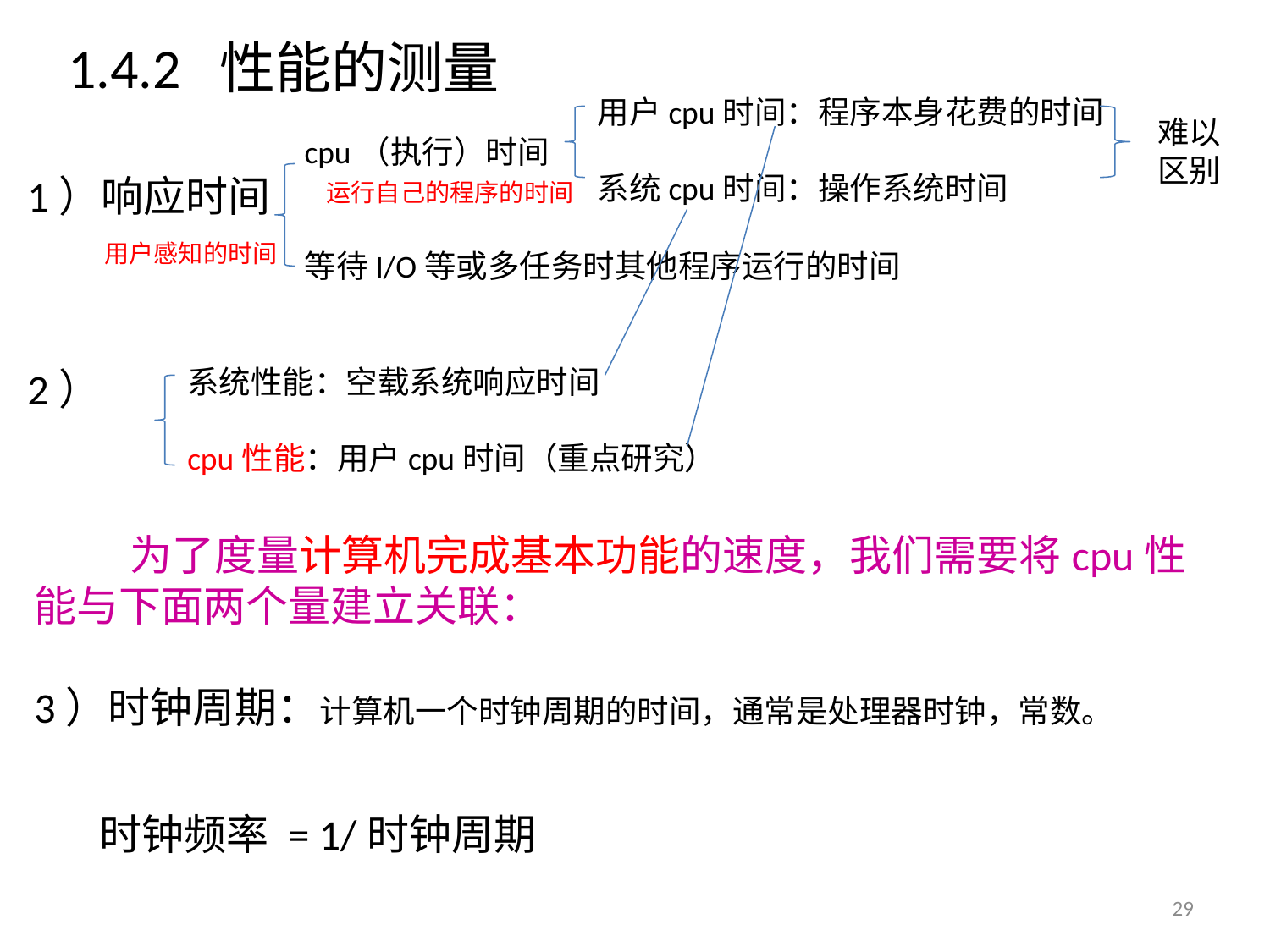

1.4.2  性能的测量

用户cpu时间：程序本身花费的时间

系统cpu时间：操作系统时间

难以区别
cpu（执行）时间
  运行自己的程序的时间

等待I/O等或多任务时其他程序运行的时间
1）响应时间
       用户感知的时间

2）
系统性能：空载系统响应时间

cpu性能：用户cpu时间（重点研究）

         为了度量计算机完成基本功能的速度，我们需要将cpu性能与下面两个量建立关联：

3）时钟周期：计算机一个时钟周期的时间，通常是处理器时钟，常数。

        时钟频率 = 1/时钟周期
29